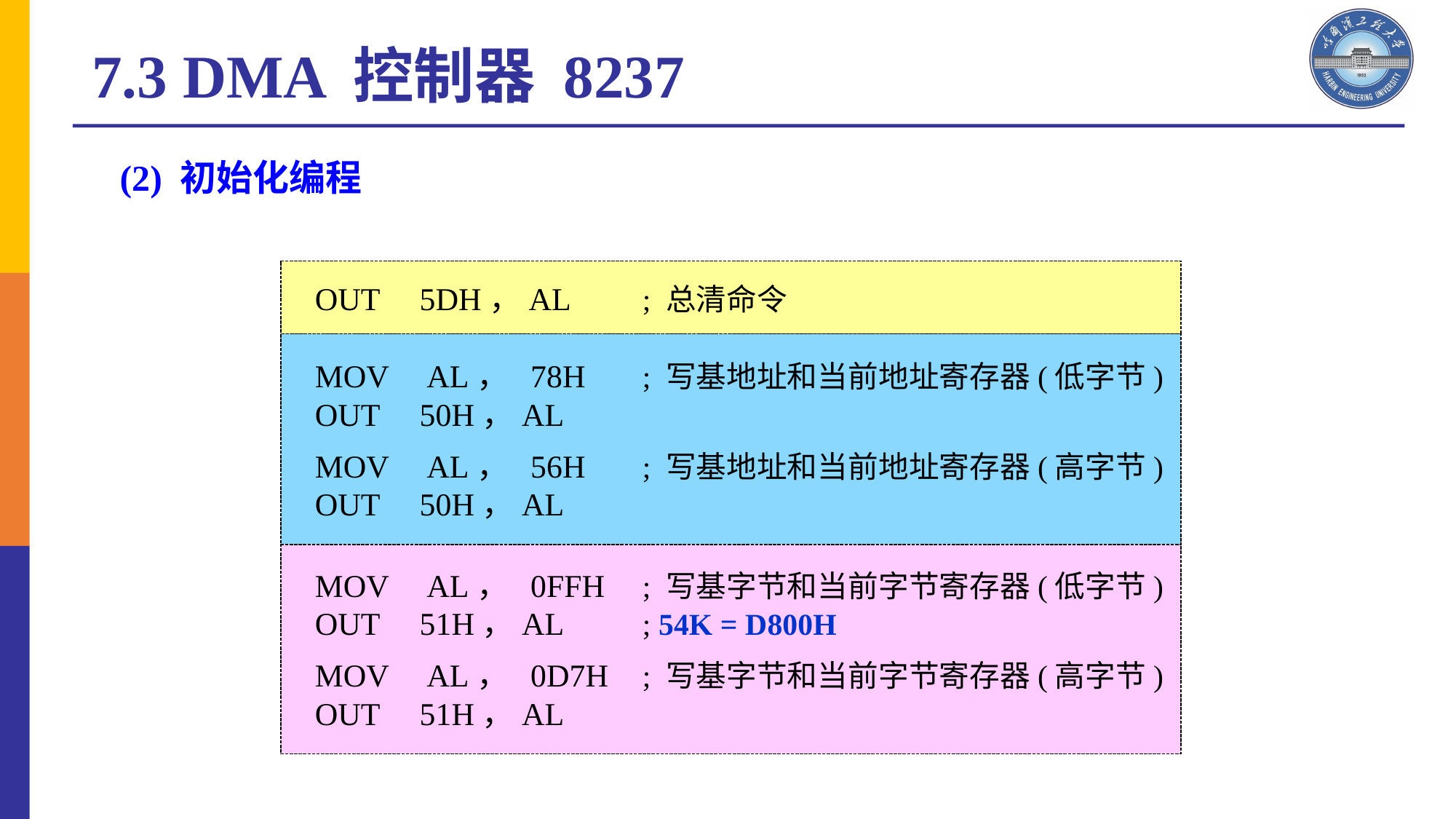

7.3 DMA 控制器 8237
(2) 初始化编程
OUT     5DH，AL	; 总清命令
MOV     AL，  78H	; 写基地址和当前地址寄存器(低字节)
OUT     50H，AL
MOV     AL，  56H	; 写基地址和当前地址寄存器(高字节)
OUT     50H，AL
MOV     AL，  0FFH	; 写基字节和当前字节寄存器(低字节)
OUT     51H，AL 	; 54K = D800H
MOV     AL，  0D7H	; 写基字节和当前字节寄存器(高字节)
OUT     51H，AL